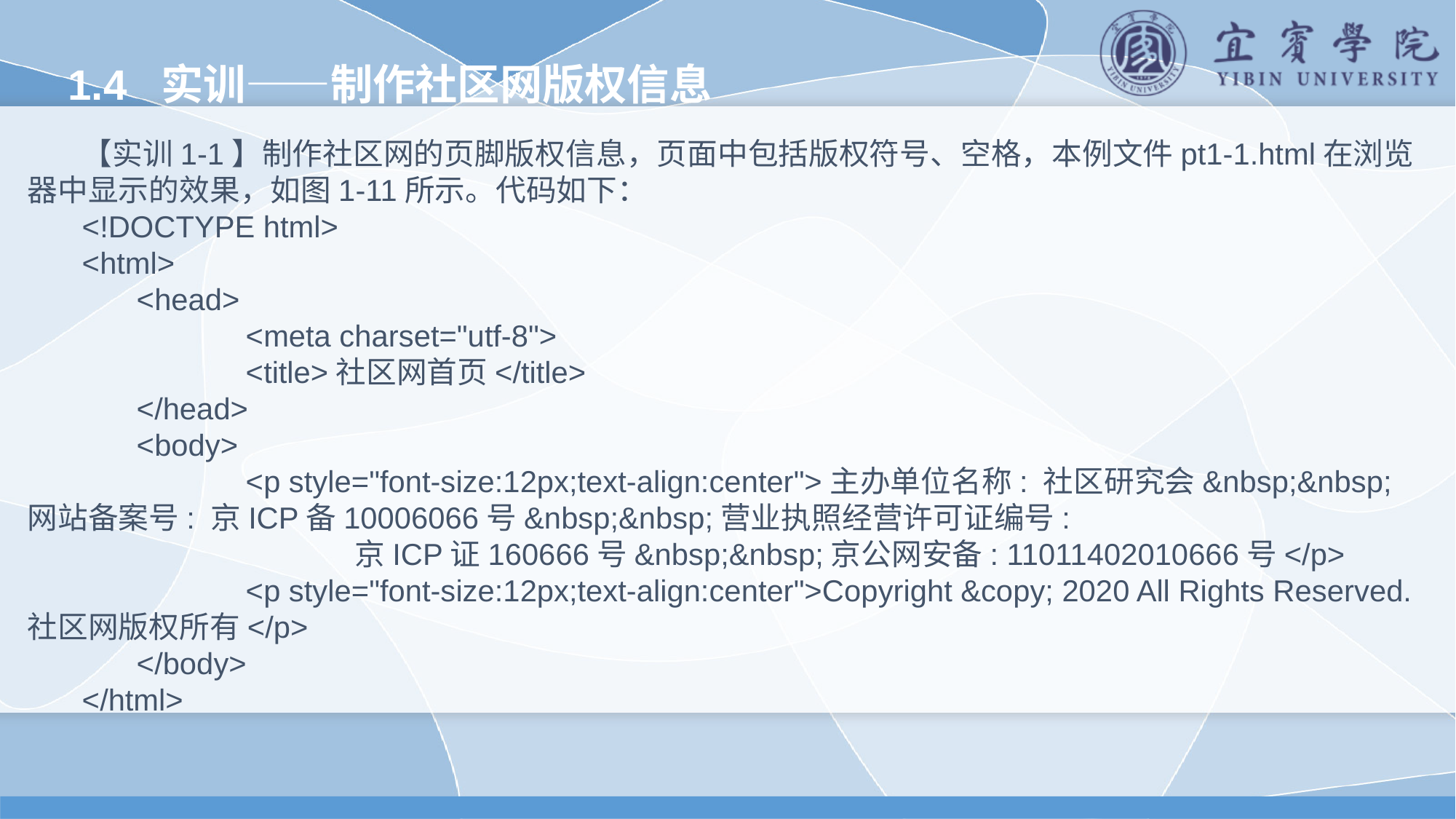

1.4  实训——制作社区网版权信息
【实训1-1】制作社区网的页脚版权信息，页面中包括版权符号、空格，本例文件pt1-1.html在浏览器中显示的效果，如图1-11所示。代码如下：
<!DOCTYPE html>
<html>
	<head>
		<meta charset="utf-8">
		<title>社区网首页</title>
	</head>
	<body>
		<p style="font-size:12px;text-align:center">主办单位名称: 社区研究会&nbsp;&nbsp;网站备案号: 京ICP备10006066号&nbsp;&nbsp;营业执照经营许可证编号:
			京ICP证160666号&nbsp;&nbsp;京公网安备: 11011402010666号</p>
		<p style="font-size:12px;text-align:center">Copyright &copy; 2020 All Rights Reserved. 社区网版权所有</p>
	</body>
</html>